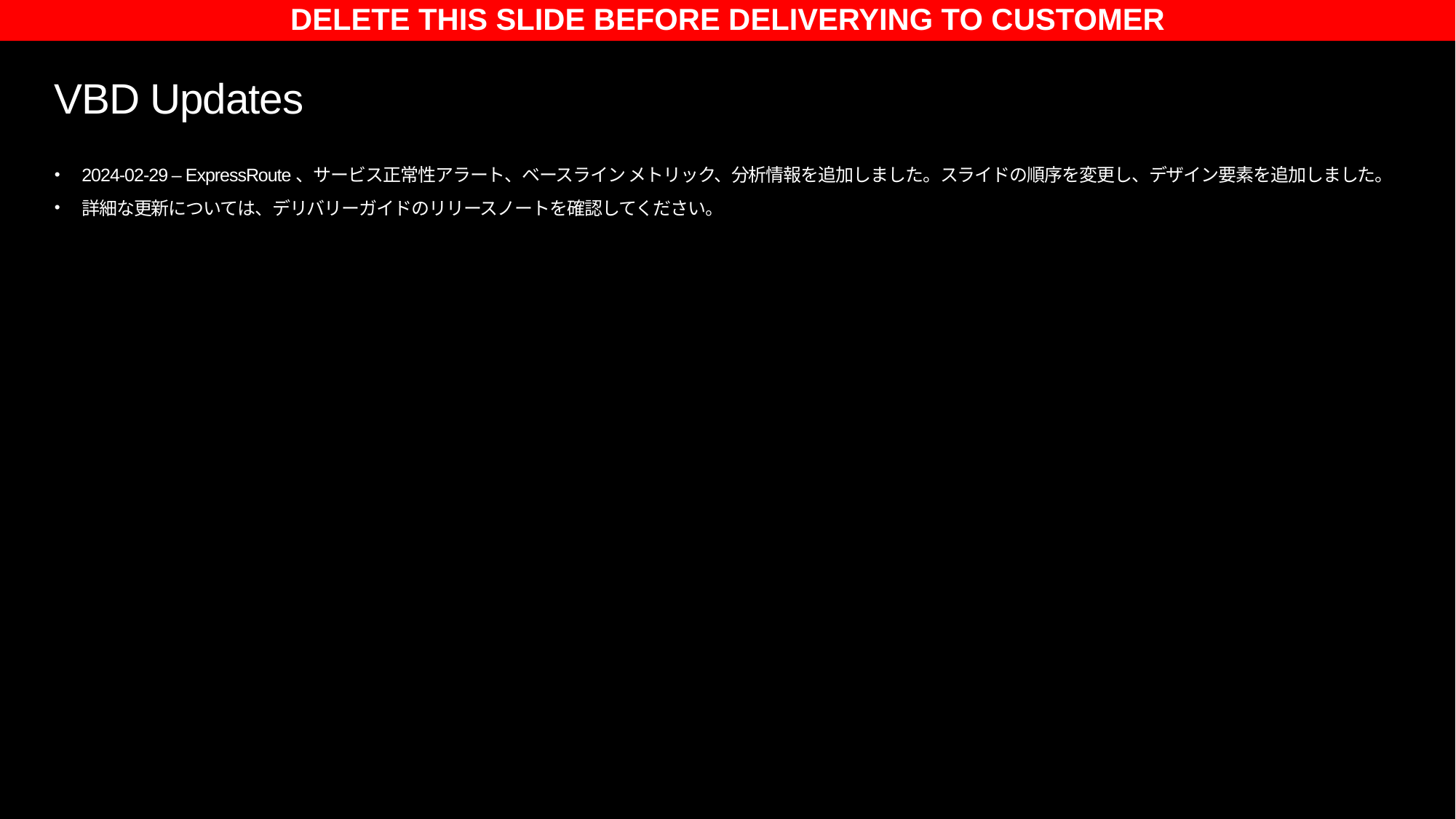

# VBD Updates
2024-02-29 – ExpressRoute、サービス正常性アラート、ベースライン メトリック、分析情報を追加しました。スライドの順序を変更し、デザイン要素を追加しました。
詳細な更新については、デリバリーガイドのリリースノートを確認してください。